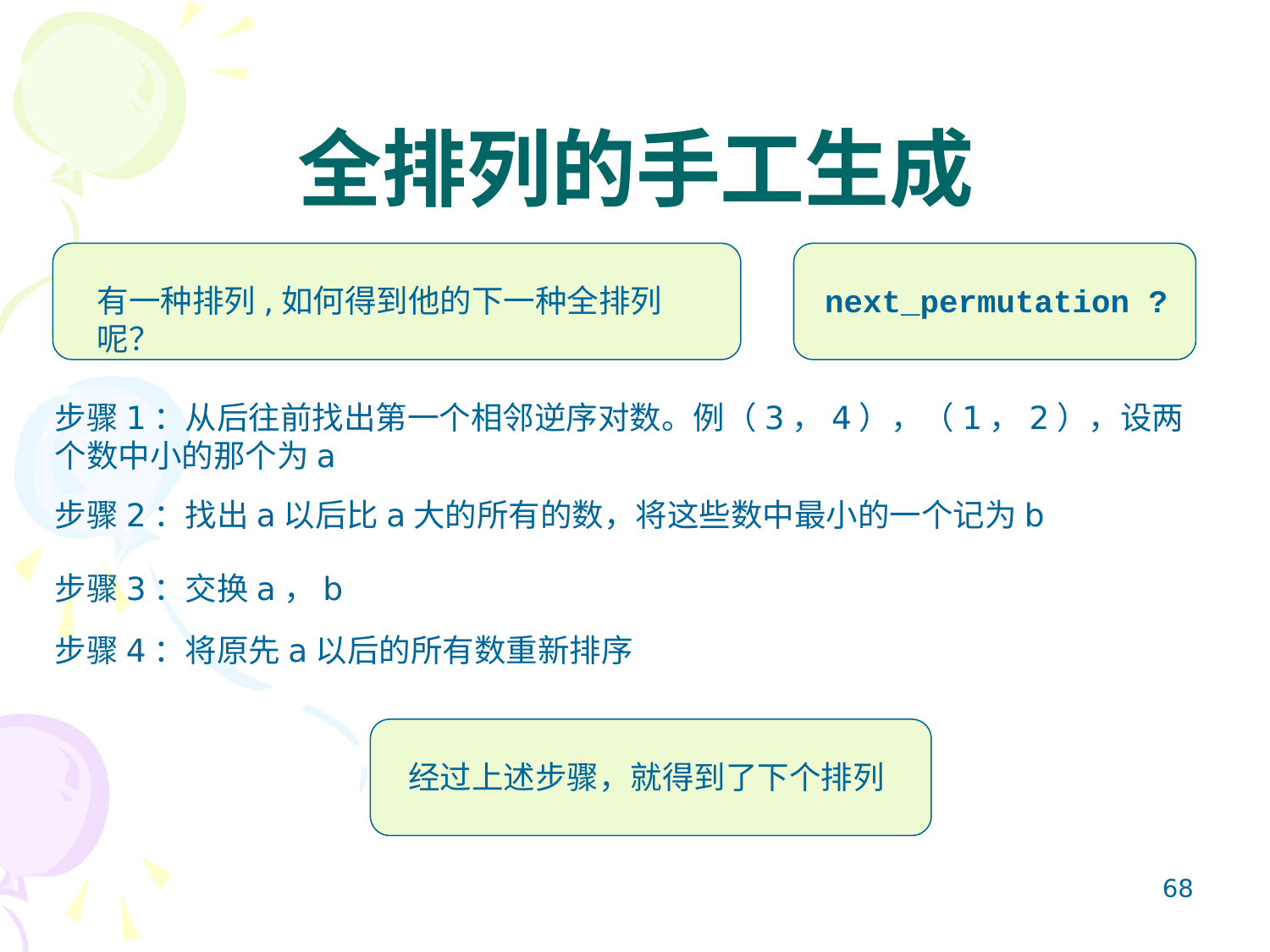

# 全排列的手工生成

有一种排列,如何得到他的下一种全排列呢？

next_permutation ?
步骤1：从后往前找出第一个相邻逆序对数。例（3，4），（1，2），设两个数中小的那个为a
步骤2：找出a以后比a大的所有的数，将这些数中最小的一个记为b
步骤3：交换a，b
步骤4：将原先a以后的所有数重新排序

经过上述步骤，就得到了下个排列
68